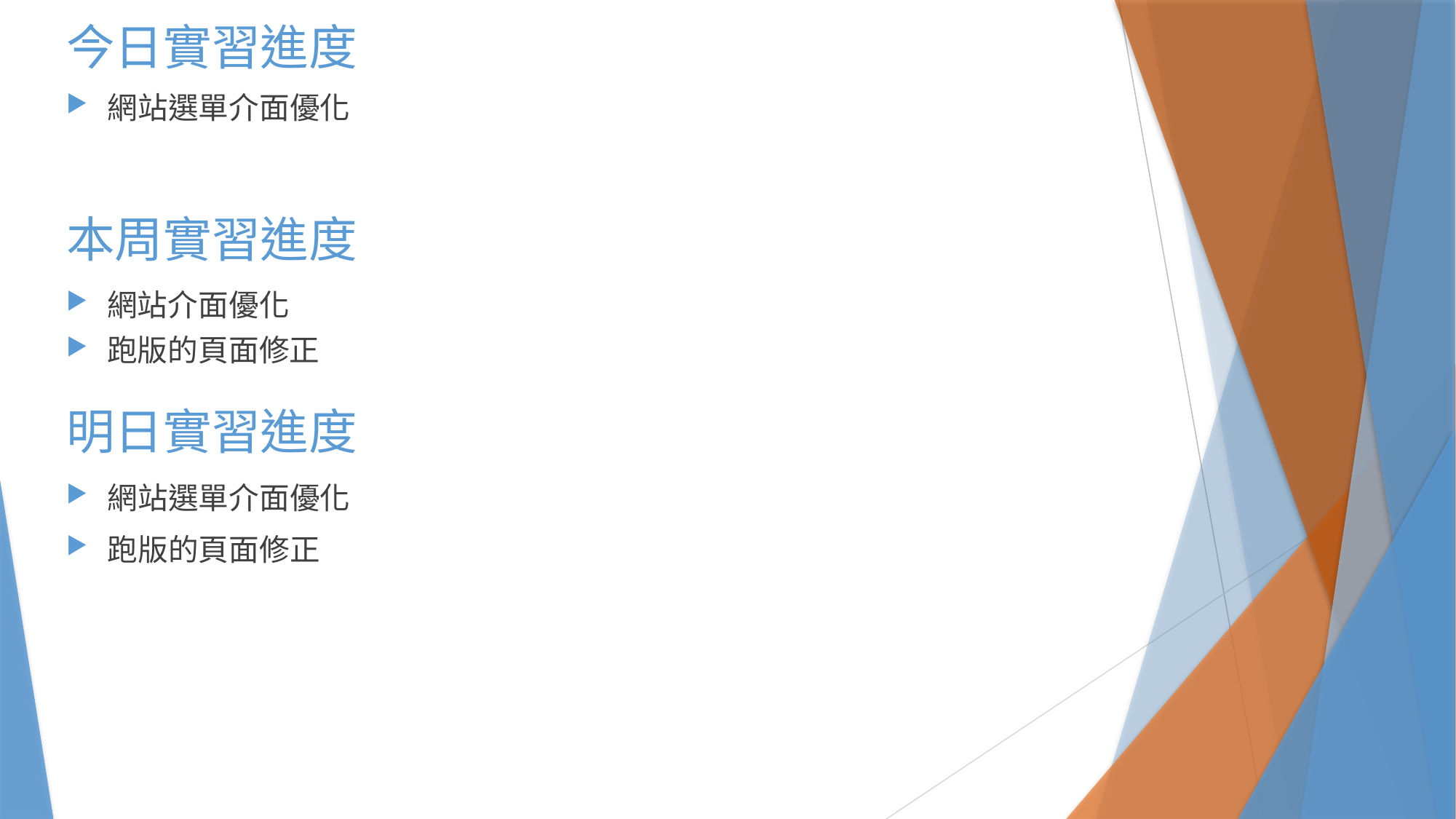

今日實習進度
網站選單介面優化

# 本周實習進度
網站介面優化
跑版的頁面修正

明日實習進度
網站選單介面優化
跑版的頁面修正